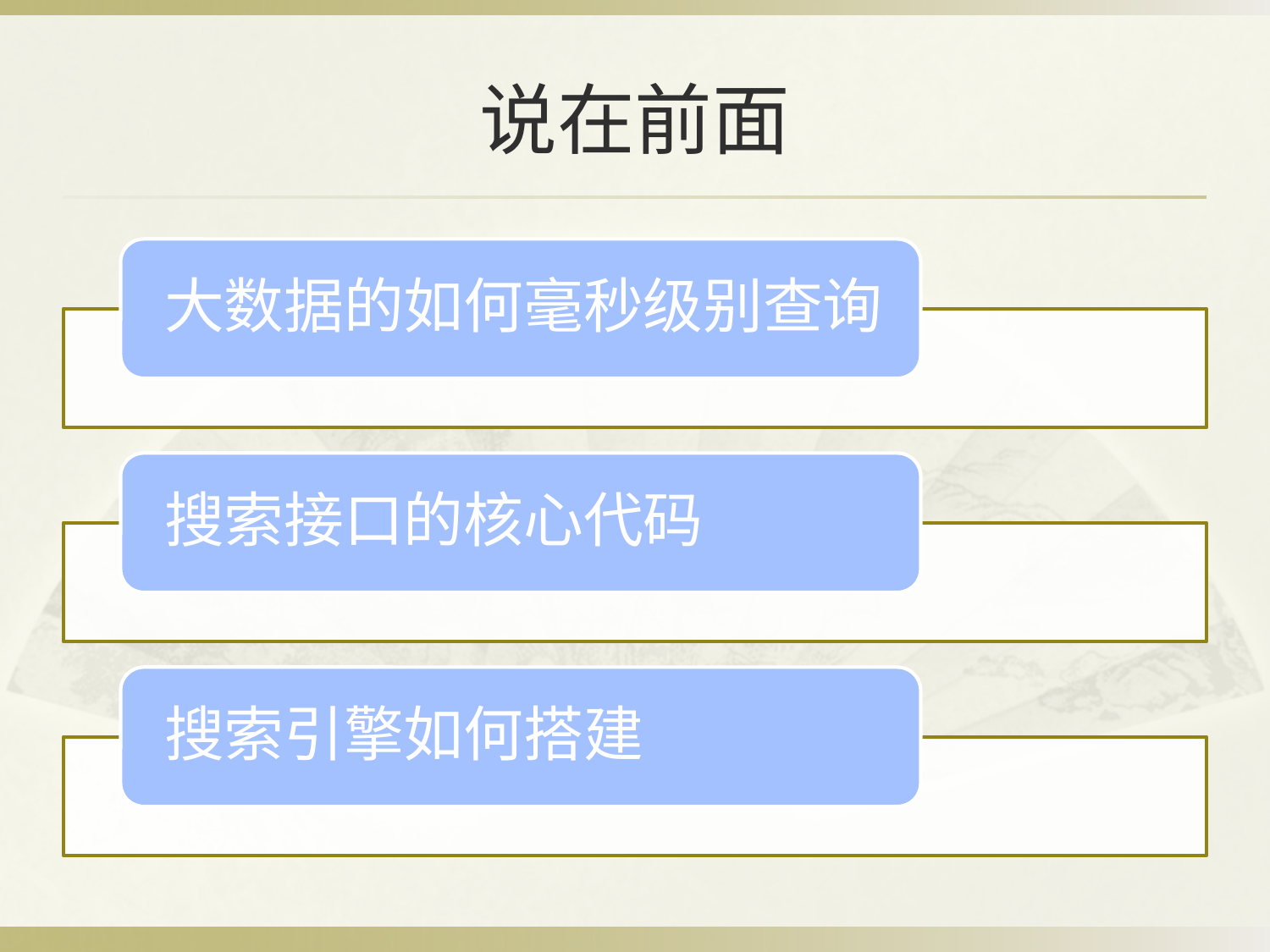

# 说在前面
大数据的如何毫秒级别查询
搜索接口的核心代码
搜索引擎如何搭建